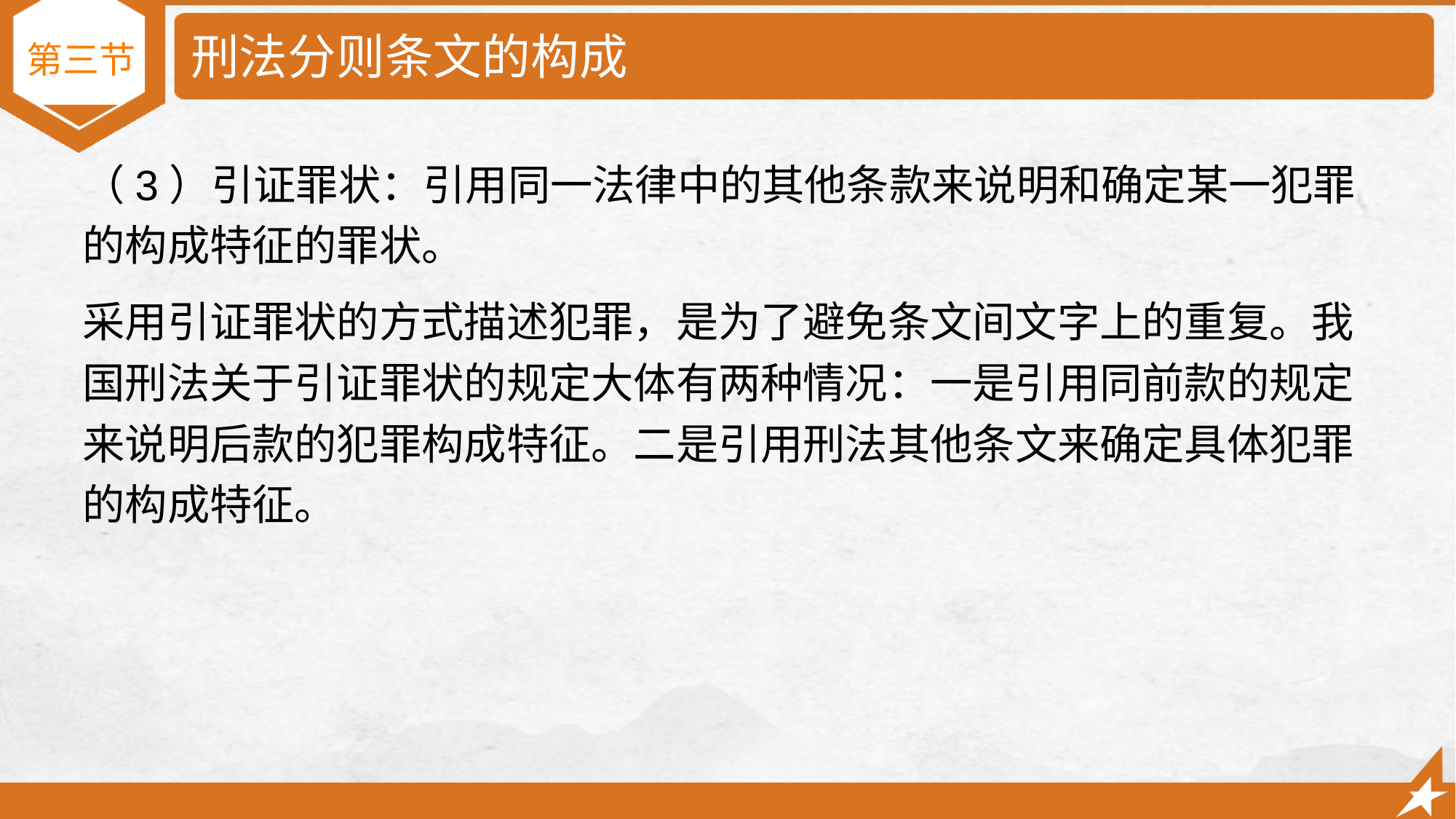

# 刑法分则条文的构成
第三节
（3）引证罪状：引用同一法律中的其他条款来说明和确定某一犯罪的构成特征的罪状。
采用引证罪状的方式描述犯罪，是为了避免条文间文字上的重复。我国刑法关于引证罪状的规定大体有两种情况：一是引用同前款的规定来说明后款的犯罪构成特征。二是引用刑法其他条文来确定具体犯罪的构成特征。